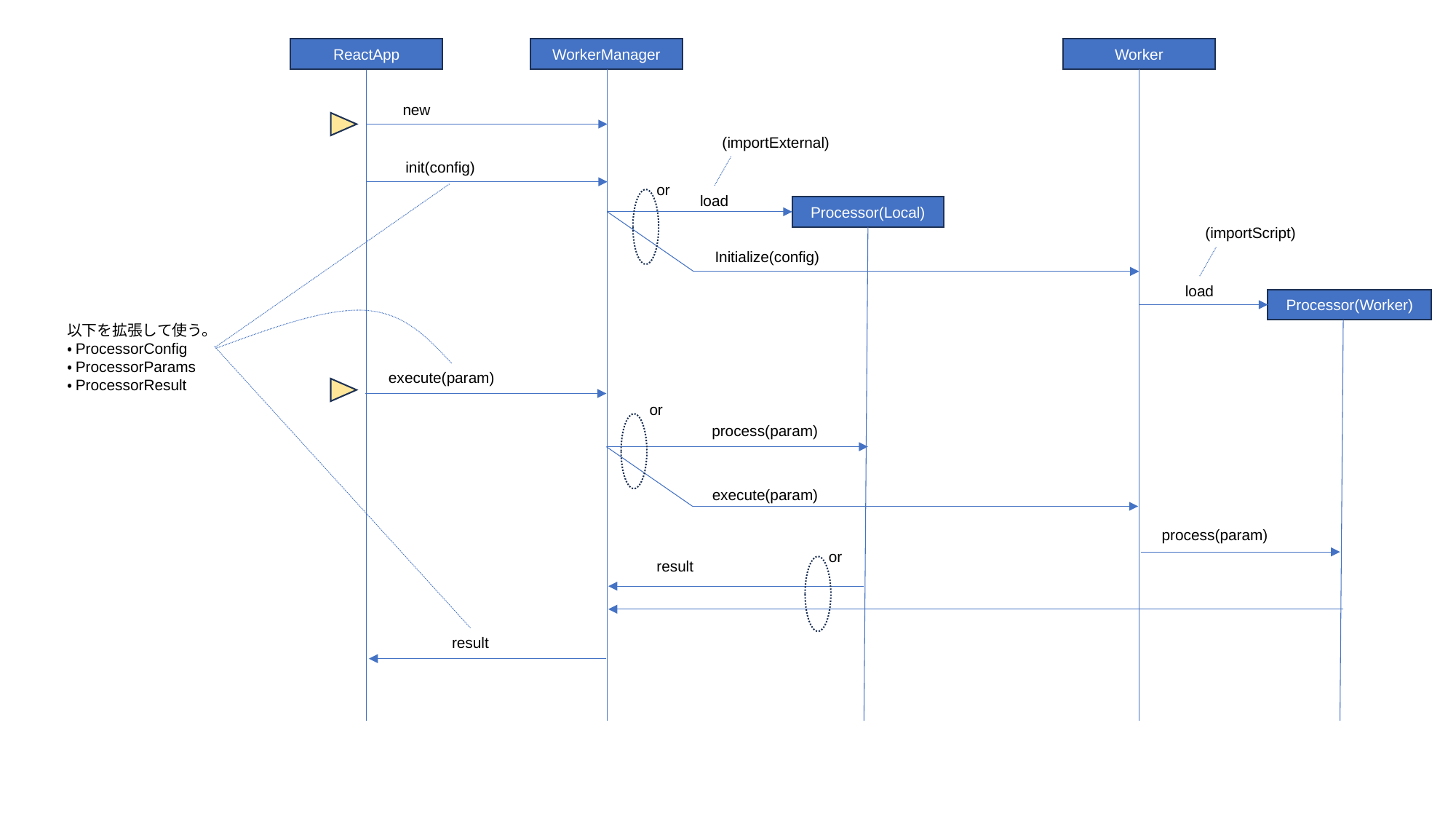

ReactApp
WorkerManager
Worker
new

(importExternal)
init(config)
or
load

Processor(Local)
(importScript)
Initialize(config)
load
Processor(Worker)

以下を拡張して使う。
・ProcessorConfig
・ProcessorParams
・ProcessorResult
execute(param)

or

process(param)
execute(param)
process(param)
or
result

result